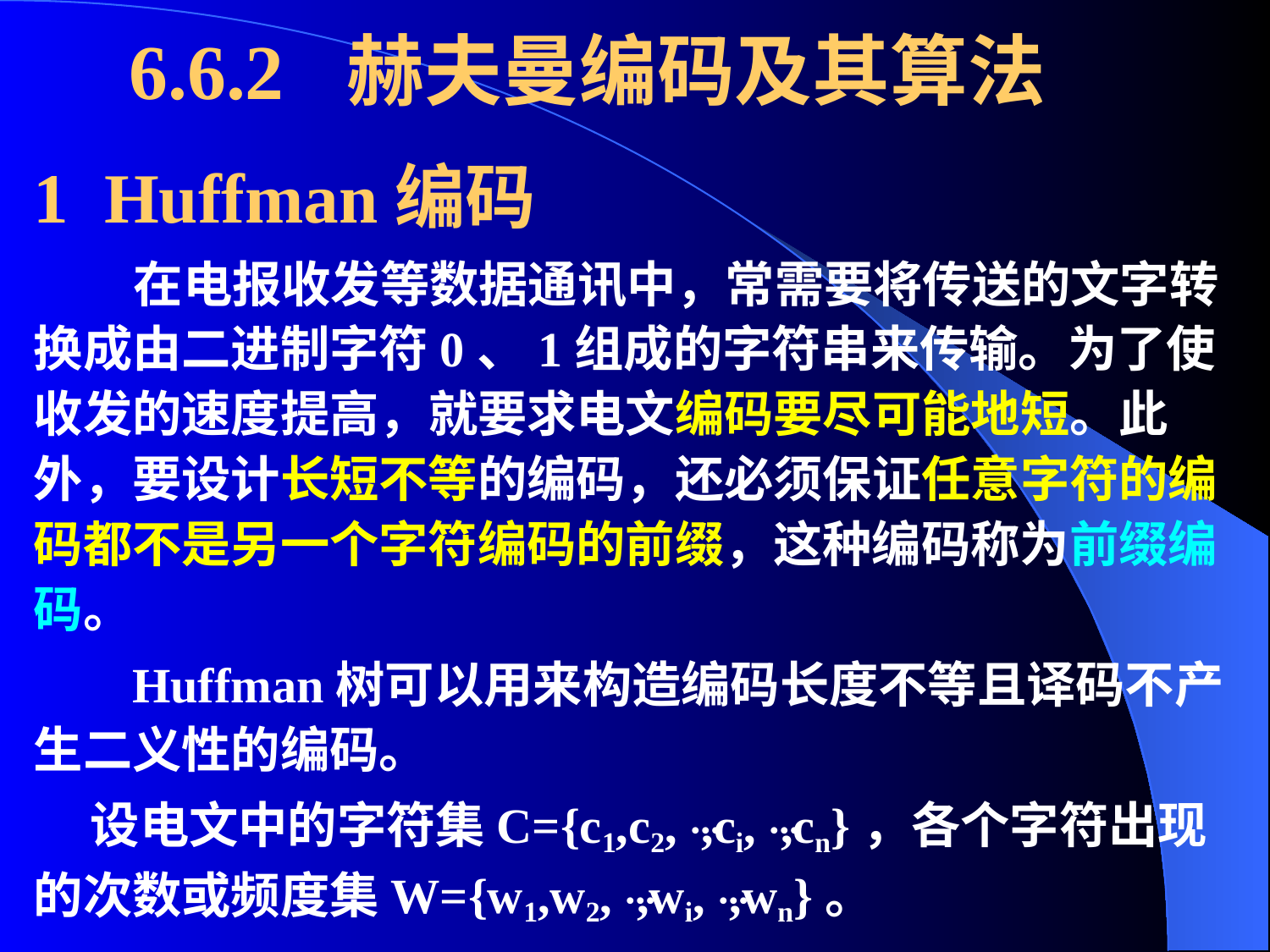

# 6.6.2  赫夫曼编码及其算法
1  Huffman编码
        在电报收发等数据通讯中，常需要将传送的文字转换成由二进制字符0、1组成的字符串来传输。为了使收发的速度提高，就要求电文编码要尽可能地短。此外，要设计长短不等的编码，还必须保证任意字符的编码都不是另一个字符编码的前缀，这种编码称为前缀编码。
        Huffman树可以用来构造编码长度不等且译码不产生二义性的编码。
    设电文中的字符集C={c1,c2, ⋯,ci, ⋯,cn}，各个字符出现的次数或频度集W={w1,w2, ⋯,wi, ⋯,wn}。